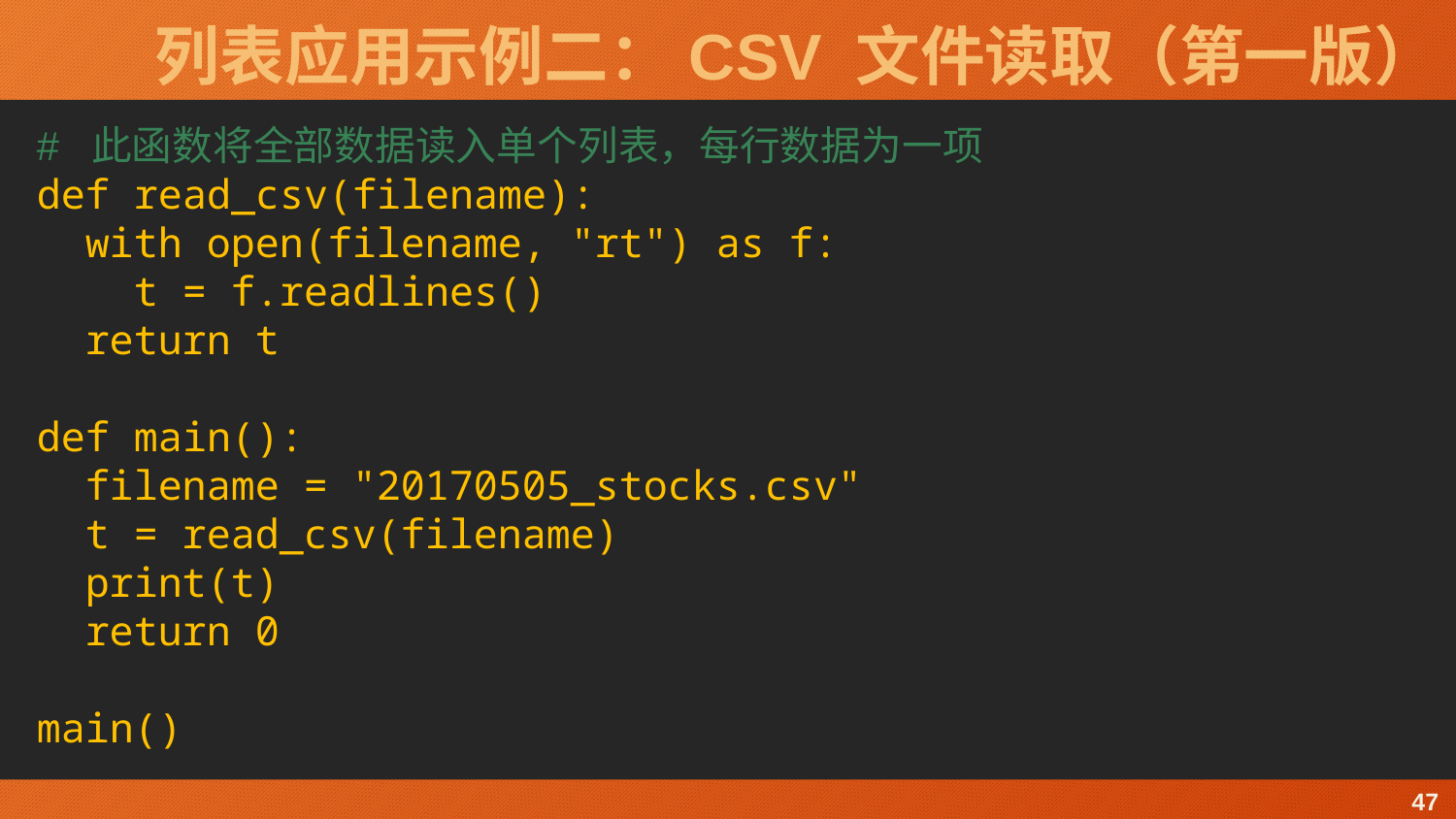

# 列表应用示例二：CSV 文件读取（第一版）
#  此函数将全部数据读入单个列表，每行数据为一项
def read_csv(filename):
  with open(filename, "rt") as f:
    t = f.readlines()
  return t

def main():
  filename = "20170505_stocks.csv"
  t = read_csv(filename)
  print(t)
  return 0

main()
47